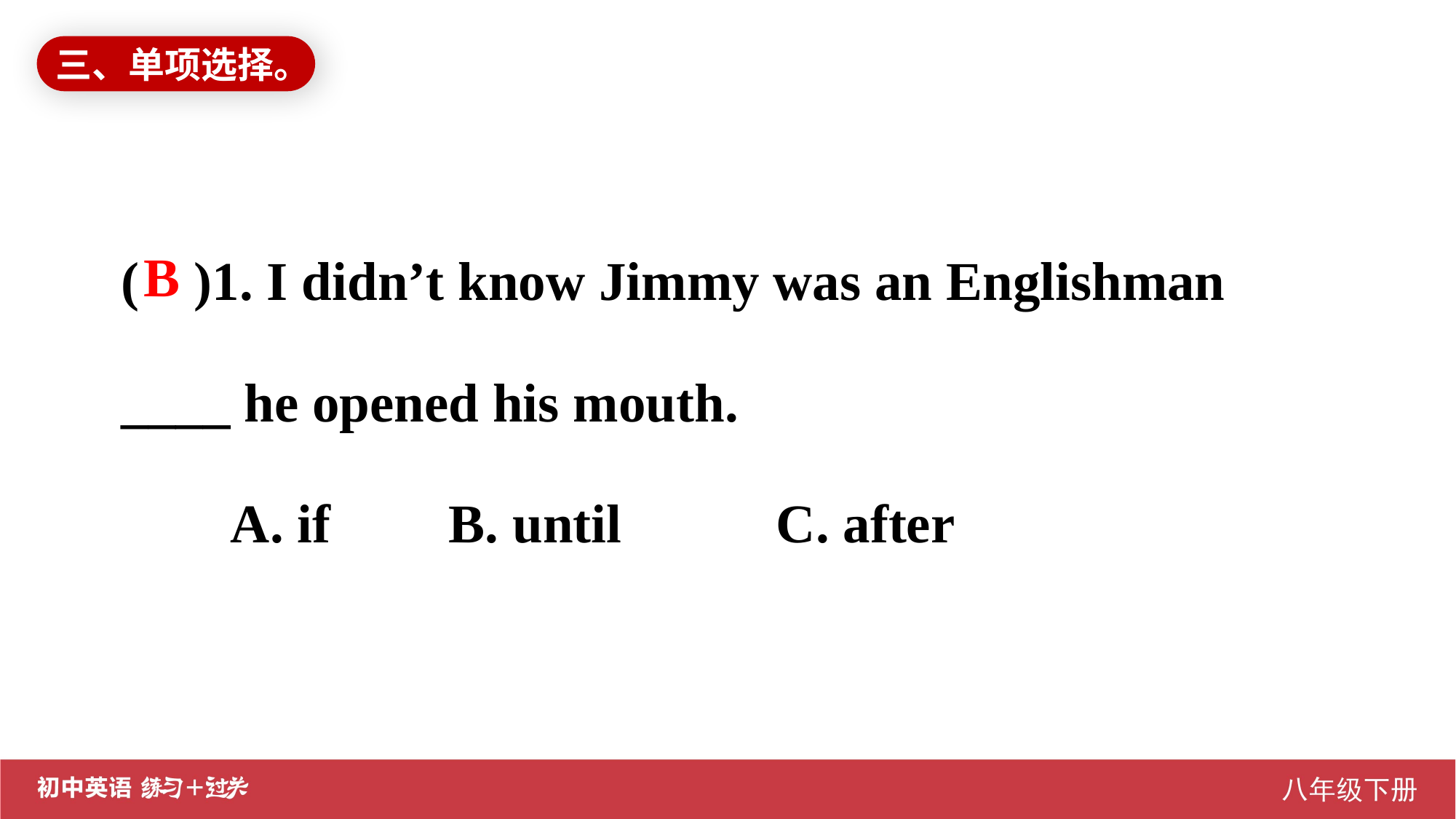

三、单项选择。
(    )1. I didn’t know Jimmy was an Englishman ____ he opened his mouth.
	A. if		B. until		C. after
B